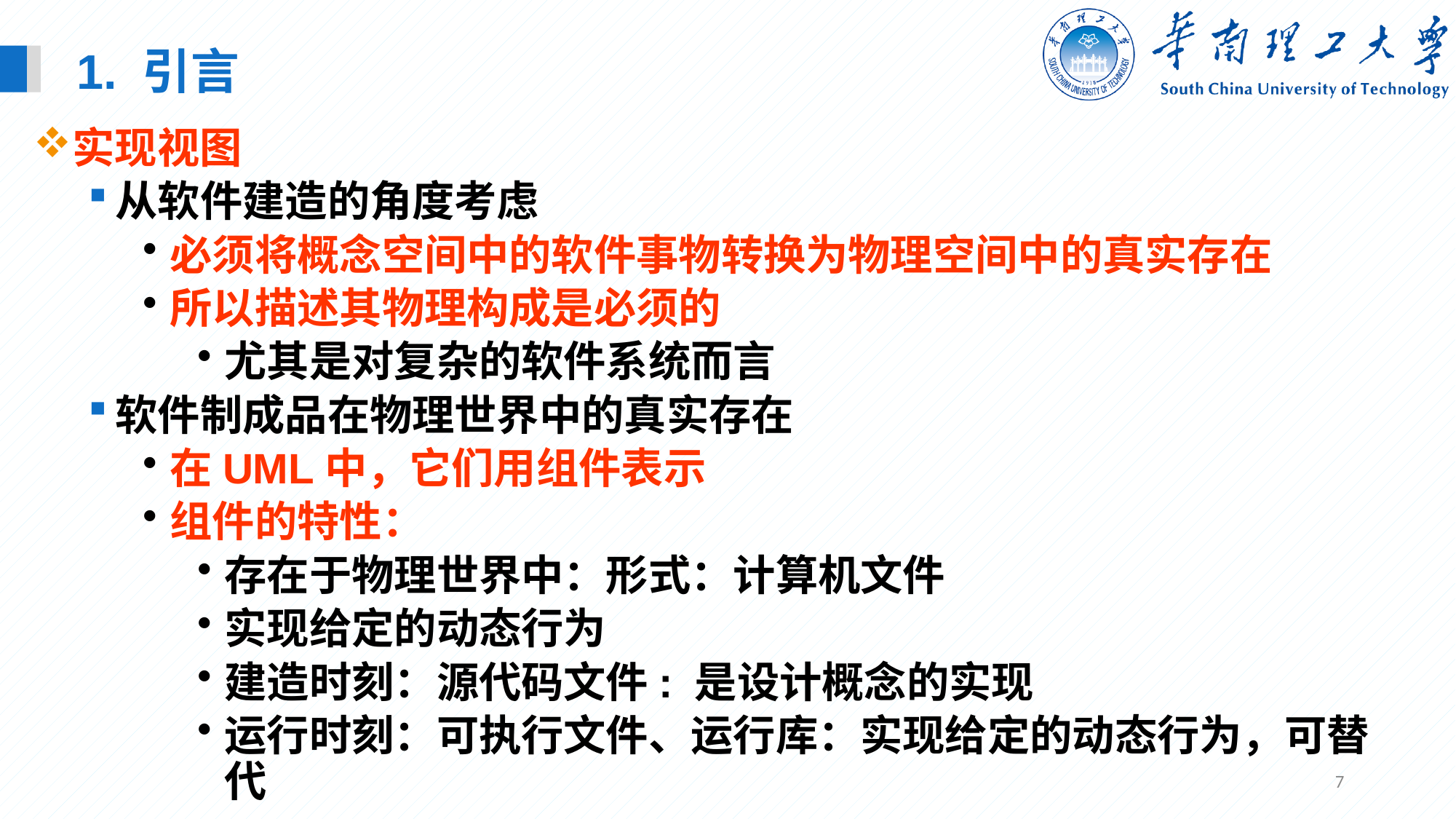

1. 引言
实现视图
从软件建造的角度考虑
必须将概念空间中的软件事物转换为物理空间中的真实存在
所以描述其物理构成是必须的
尤其是对复杂的软件系统而言
软件制成品在物理世界中的真实存在
在UML中，它们用组件表示
组件的特性：
存在于物理世界中：形式：计算机文件
实现给定的动态行为
建造时刻：源代码文件: 是设计概念的实现
运行时刻：可执行文件、运行库：实现给定的动态行为，可替代
7